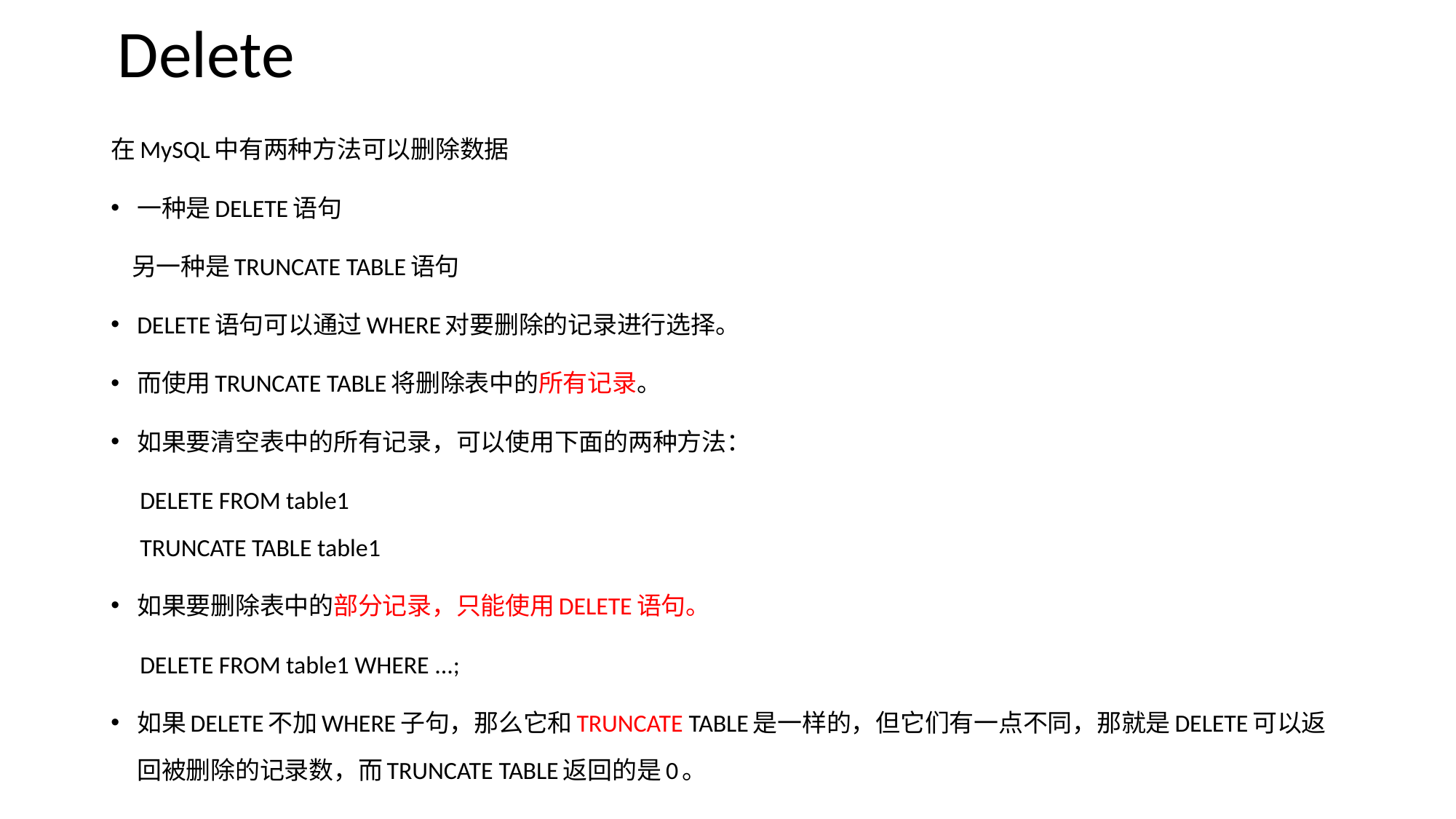

# Delete
在MySQL中有两种方法可以删除数据
一种是DELETE语句
   另一种是TRUNCATE TABLE语句
DELETE语句可以通过WHERE对要删除的记录进行选择。
而使用TRUNCATE TABLE将删除表中的所有记录。
如果要清空表中的所有记录，可以使用下面的两种方法：
　DELETE FROM table1
　TRUNCATE TABLE table1
如果要删除表中的部分记录，只能使用DELETE语句。
　DELETE FROM table1 WHERE ...;
如果DELETE不加WHERE子句，那么它和TRUNCATE TABLE是一样的，但它们有一点不同，那就是DELETE可以返回被删除的记录数，而TRUNCATE TABLE返回的是0。